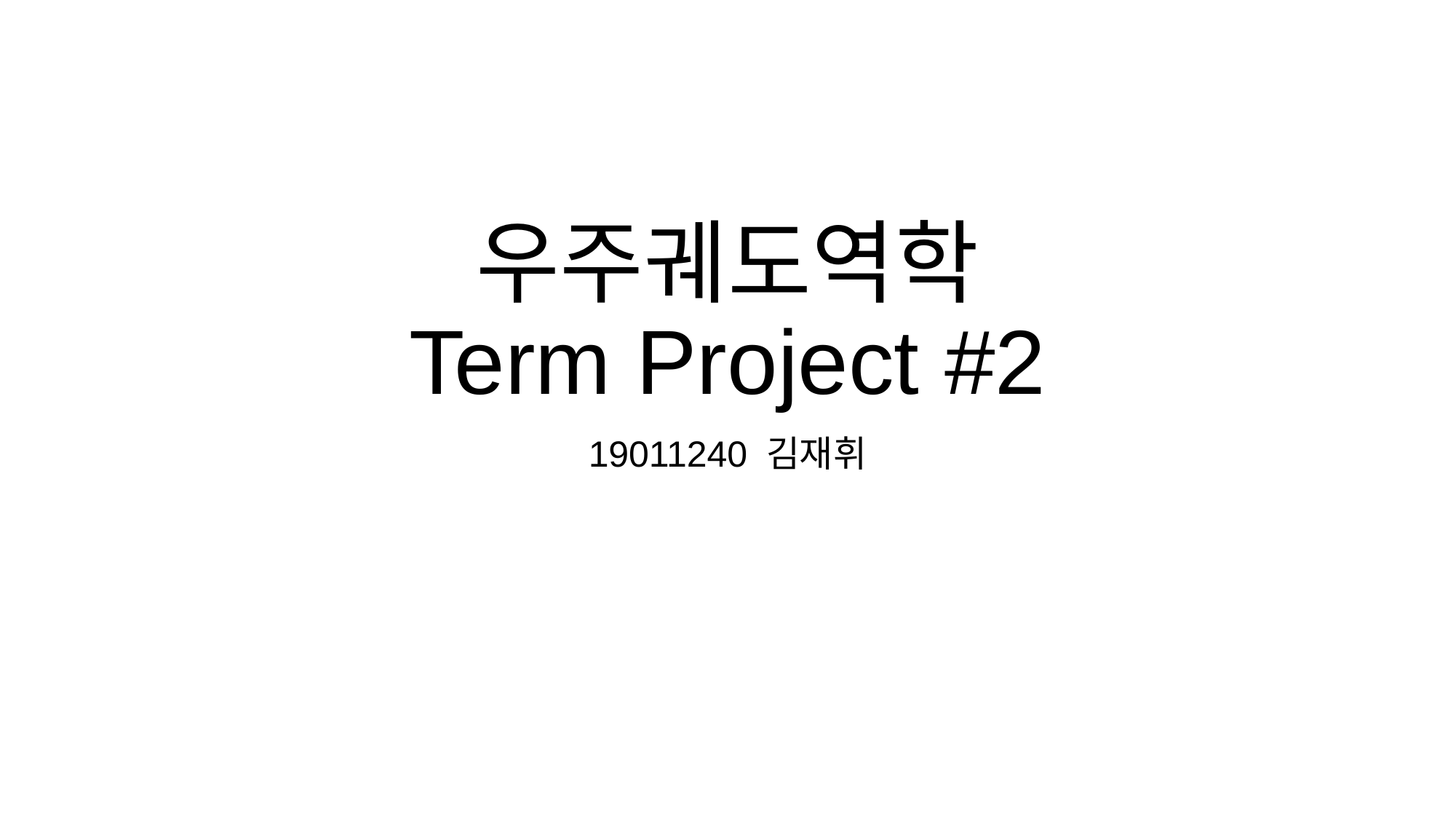

# 우주궤도역학 Term Project #2
19011240 김재휘